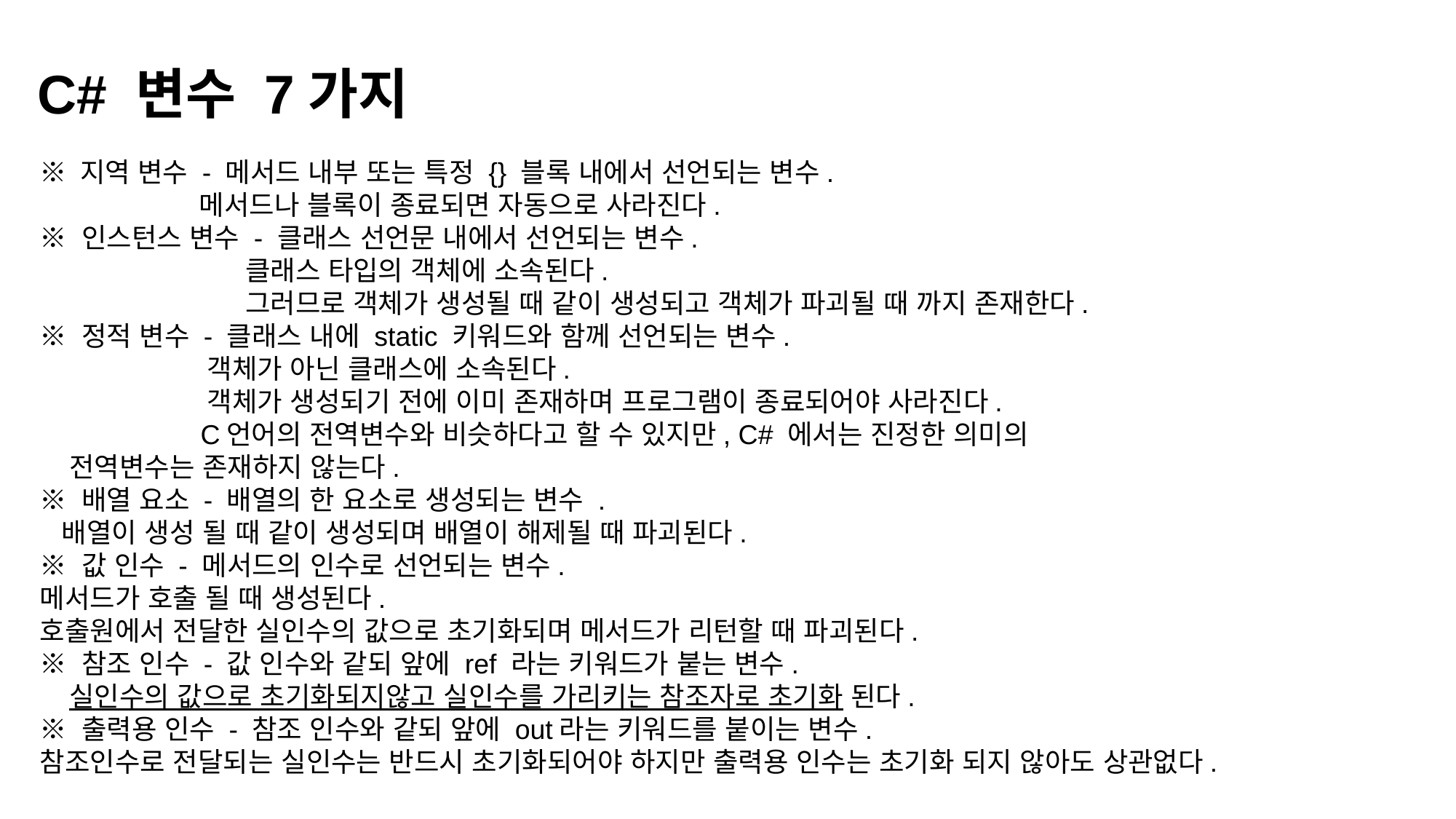

# C# 변수 7가지
※ 지역 변수 - 메서드 내부 또는 특정 {} 블록 내에서 선언되는 변수.
                    메서드나 블록이 종료되면 자동으로 사라진다.
※ 인스턴스 변수 - 클래스 선언문 내에서 선언되는 변수.
                          클래스 타입의 객체에 소속된다.
                          그러므로 객체가 생성될 때 같이 생성되고 객체가 파괴될 때 까지 존재한다.
※ 정적 변수 - 클래스 내에 static 키워드와 함께 선언되는 변수.
                     객체가 아닌 클래스에 소속된다.
                     객체가 생성되기 전에 이미 존재하며 프로그램이 종료되어야 사라진다.
                     C언어의 전역변수와 비슷하다고 할 수 있지만, C# 에서는 진정한 의미의
   전역변수는 존재하지 않는다.
※ 배열 요소 - 배열의 한 요소로 생성되는 변수 .
  배열이 생성 될 때 같이 생성되며 배열이 해제될 때 파괴된다.
※ 값 인수 - 메서드의 인수로 선언되는 변수.
메서드가 호출 될 때 생성된다.
호출원에서 전달한 실인수의 값으로 초기화되며 메서드가 리턴할 때 파괴된다.
※ 참조 인수 - 값 인수와 같되 앞에 ref 라는 키워드가 붙는 변수.
   실인수의 값으로 초기화되지않고 실인수를 가리키는 참조자로 초기화 된다.
※ 출력용 인수 - 참조 인수와 같되 앞에 out라는 키워드를 붙이는 변수.
참조인수로 전달되는 실인수는 반드시 초기화되어야 하지만 출력용 인수는 초기화 되지 않아도 상관없다.